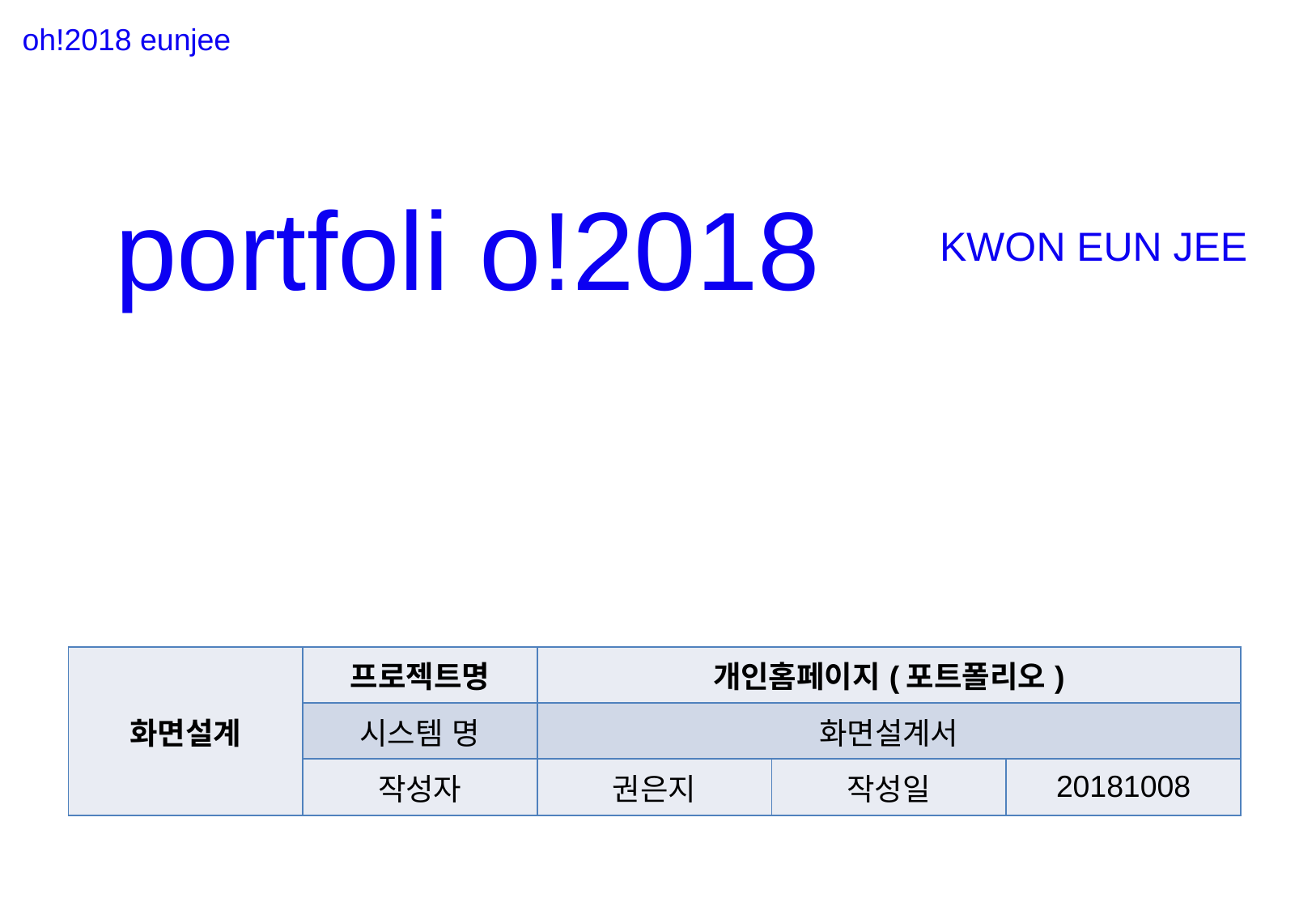

oh!2018 eunjee
portfoli o!2018
KWON EUN JEE
| 화면설계 | 프로젝트명 | 개인홈페이지(포트폴리오) |  |  |
| --- | --- | --- | --- | --- |
|  | 시스템 명 | 화면설계서 |  |  |
|  | 작성자 | 권은지 | 작성일 | 20181008 |